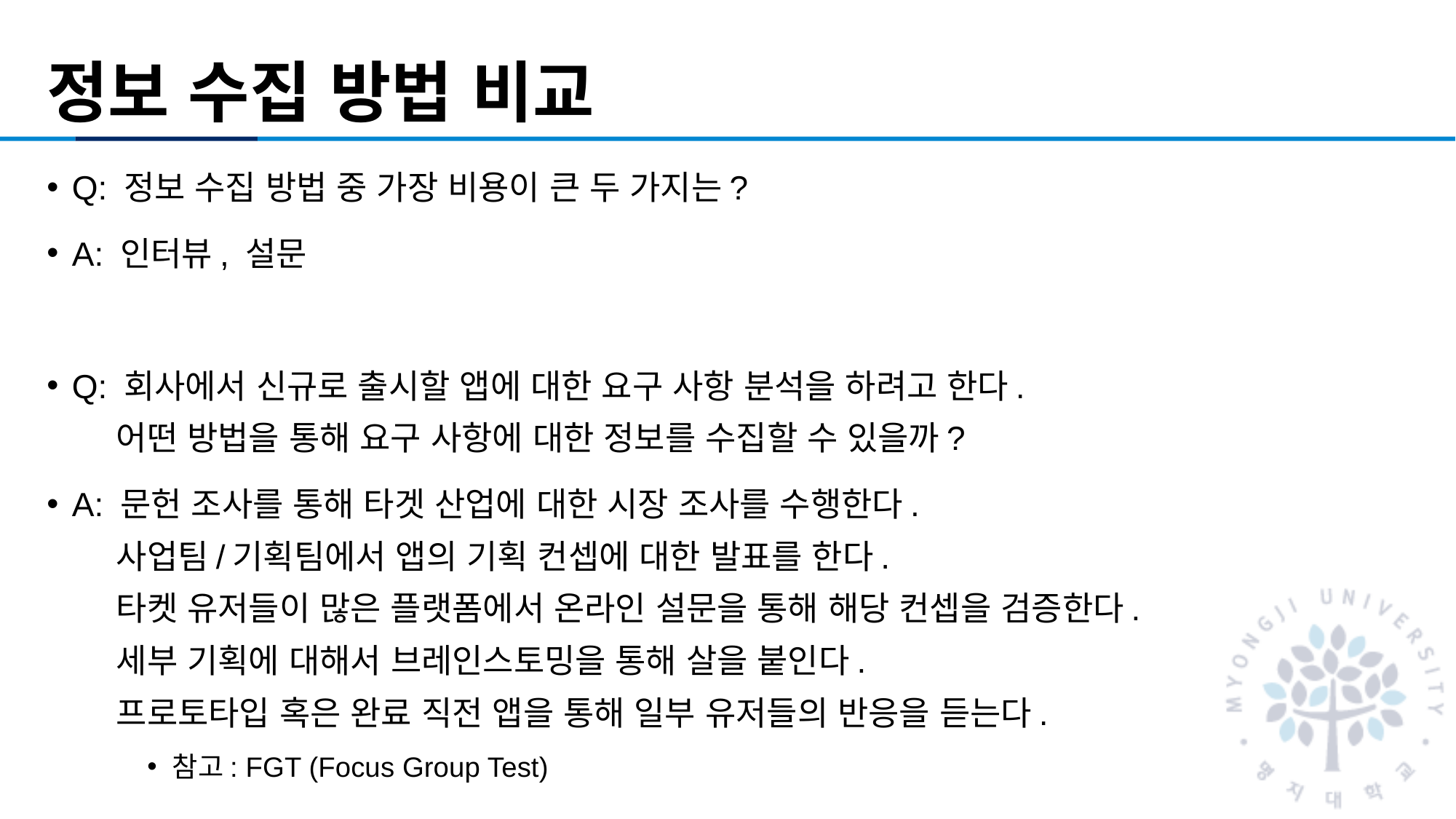

# 정보 수집 방법 비교
Q: 정보 수집 방법 중 가장 비용이 큰 두 가지는?
A: 인터뷰, 설문

Q: 회사에서 신규로 출시할 앱에 대한 요구 사항 분석을 하려고 한다.
    어떤 방법을 통해 요구 사항에 대한 정보를 수집할 수 있을까?
A: 문헌 조사를 통해 타겟 산업에 대한 시장 조사를 수행한다.
    사업팀/기획팀에서 앱의 기획 컨셉에 대한 발표를 한다.
    타켓 유저들이 많은 플랫폼에서 온라인 설문을 통해 해당 컨셉을 검증한다.
    세부 기획에 대해서 브레인스토밍을 통해 살을 붙인다.
    프로토타입 혹은 완료 직전 앱을 통해 일부 유저들의 반응을 듣는다.
참고: FGT (Focus Group Test)